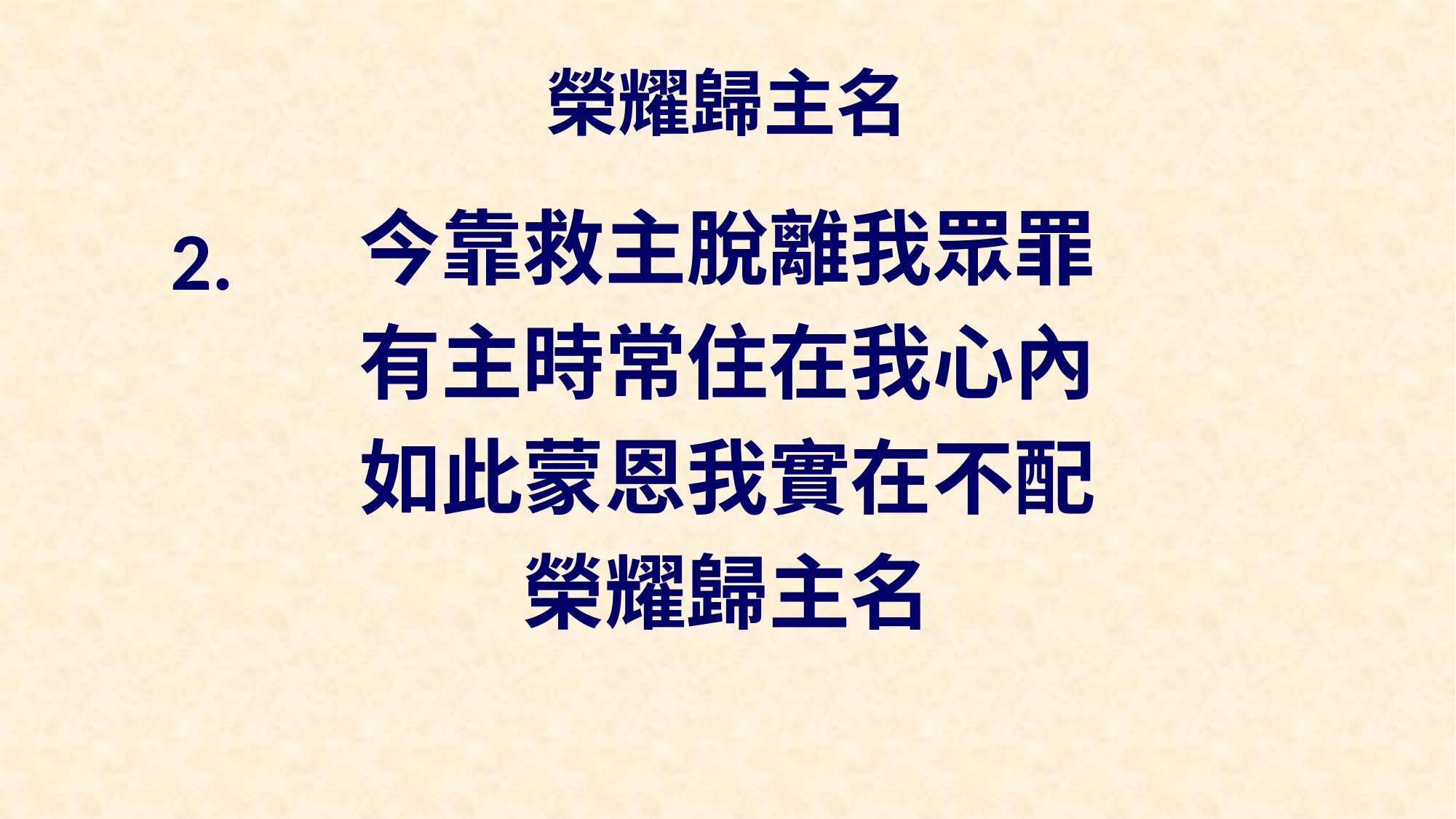

# 榮耀歸主名
今靠救主脫離我眾罪
有主時常住在我心內
如此蒙恩我實在不配
榮耀歸主名
2.